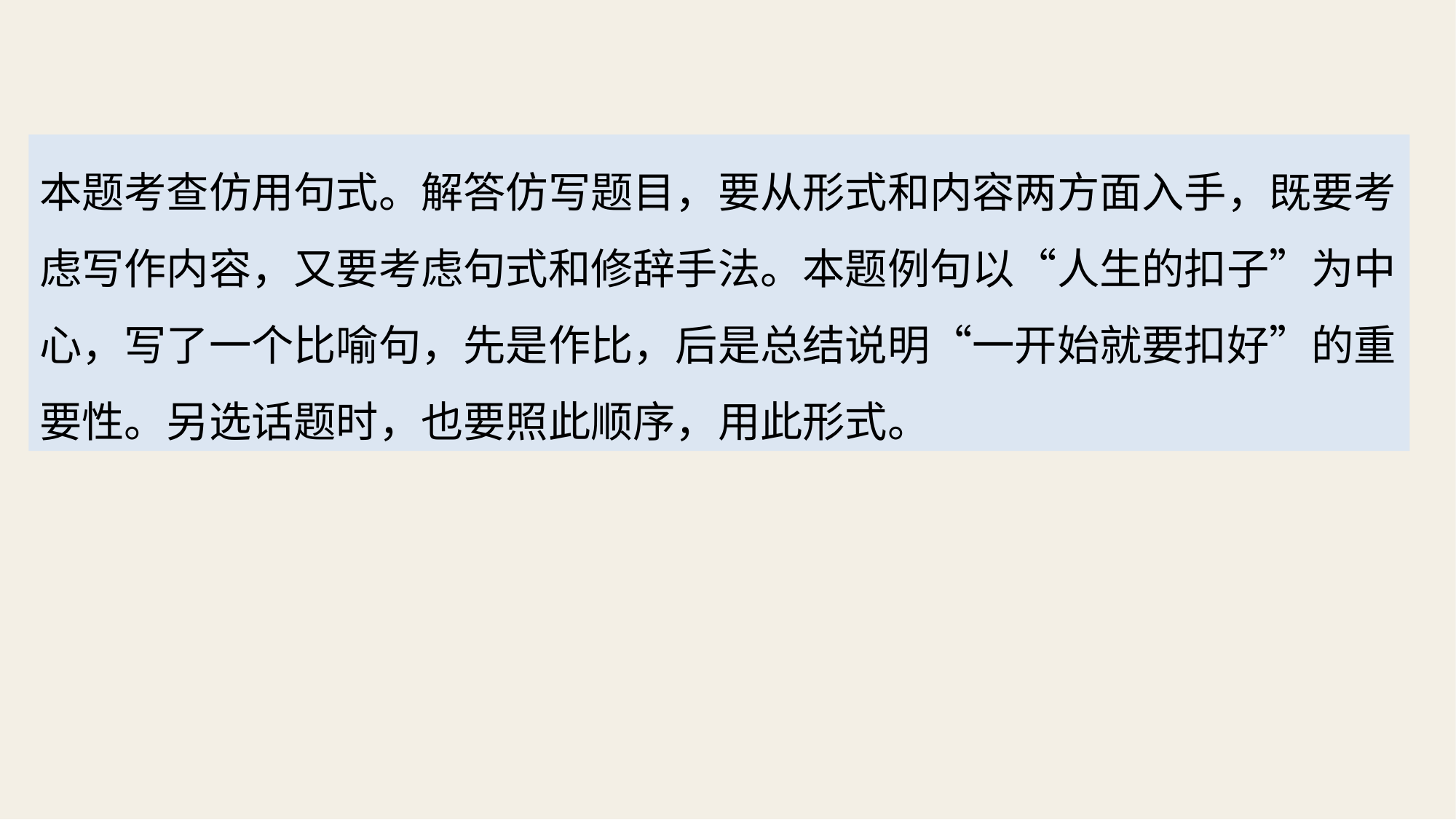

本题考查仿用句式。解答仿写题目，要从形式和内容两方面入手，既要考虑写作内容，又要考虑句式和修辞手法。本题例句以“人生的扣子”为中心，写了一个比喻句，先是作比，后是总结说明“一开始就要扣好”的重要性。另选话题时，也要照此顺序，用此形式。